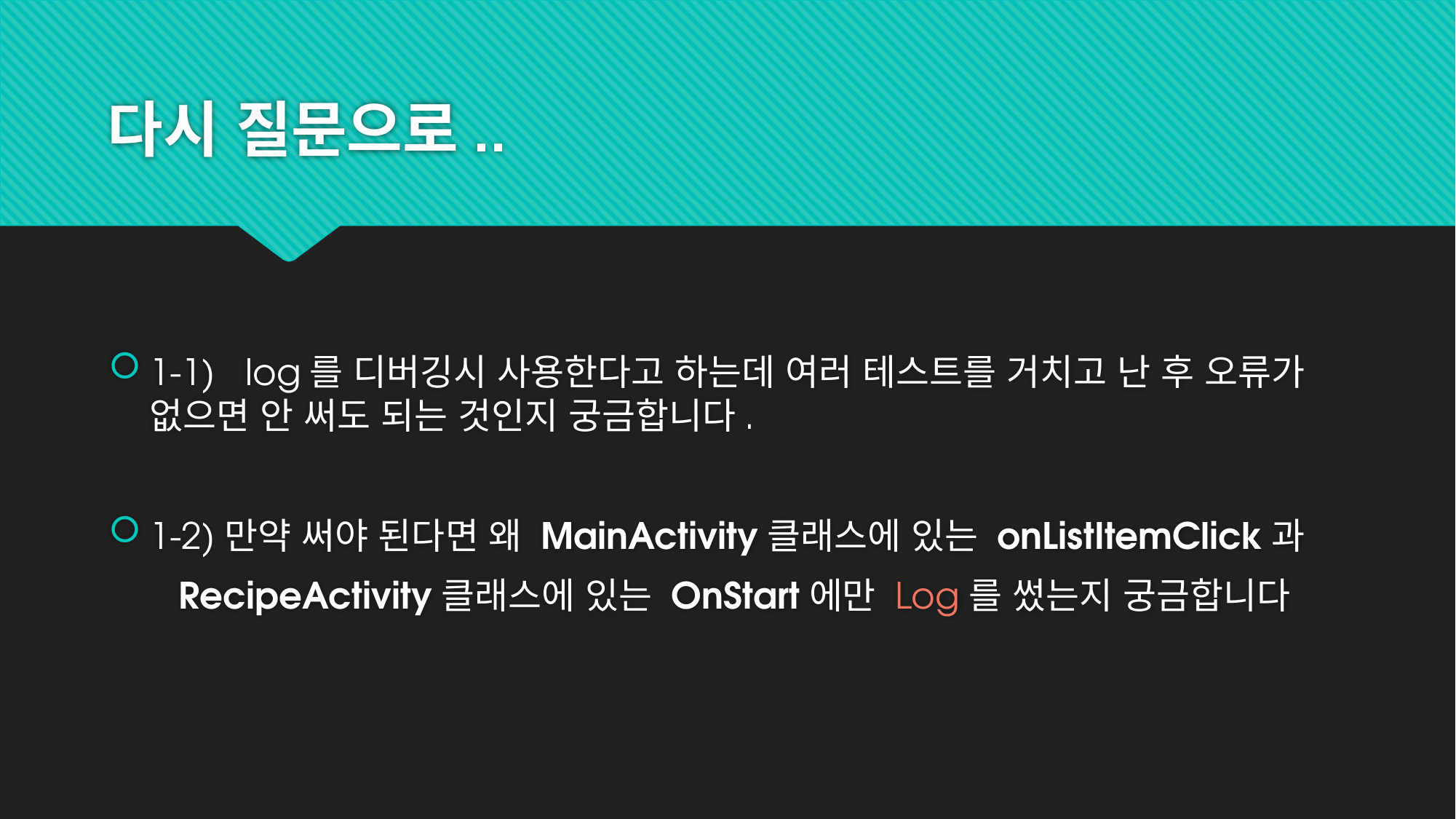

# 다시 질문으로..
1-1)   log를 디버깅시 사용한다고 하는데 여러 테스트를 거치고 난 후 오류가 없으면 안 써도 되는 것인지 궁금합니다.

1-2)만약 써야 된다면 왜 MainActivity클래스에 있는 onListItemClick과
       RecipeActivity클래스에 있는 OnStart에만 Log를 썼는지 궁금합니다